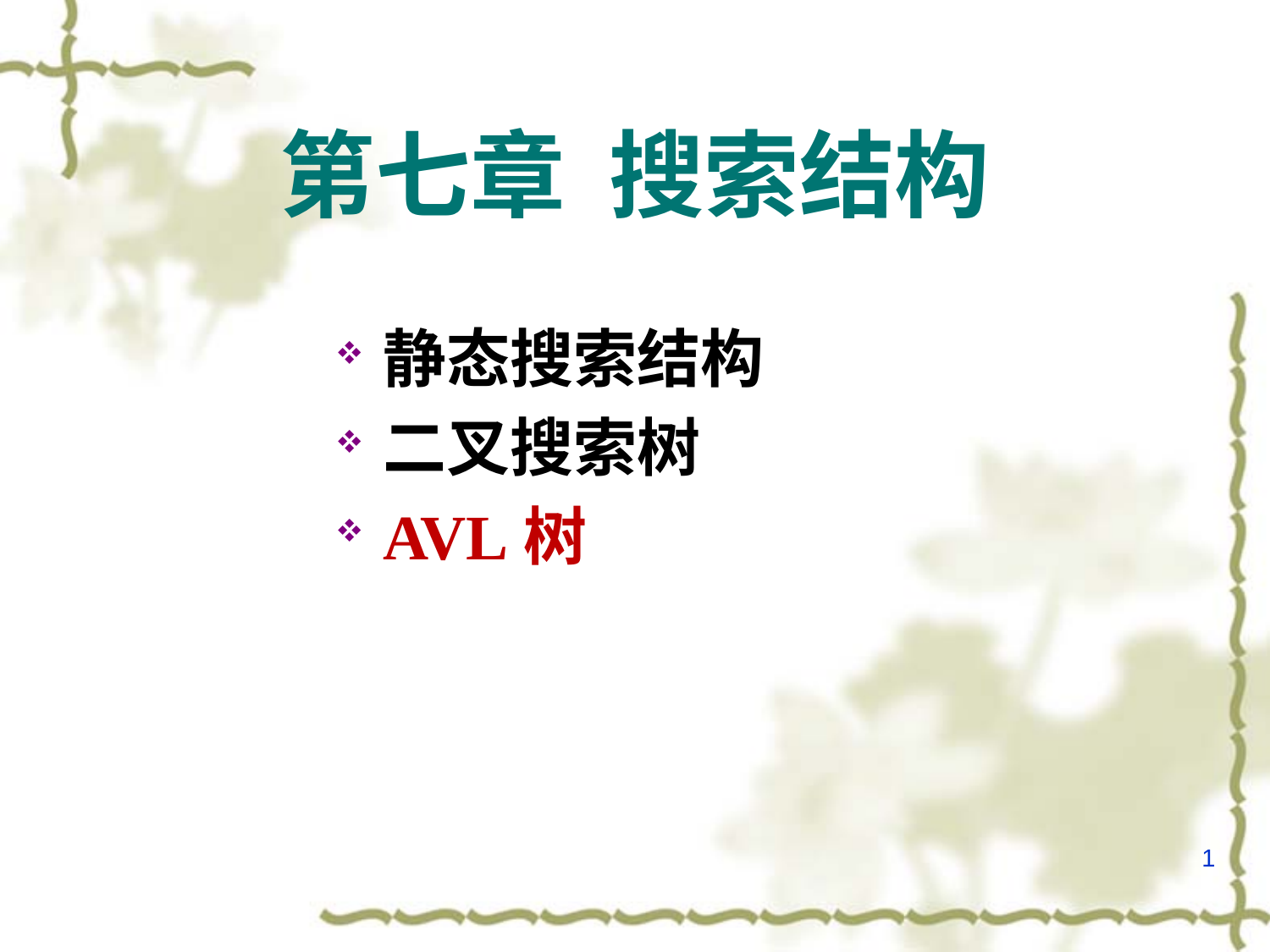

# 第七章  搜索结构
静态搜索结构
二叉搜索树
AVL树

1